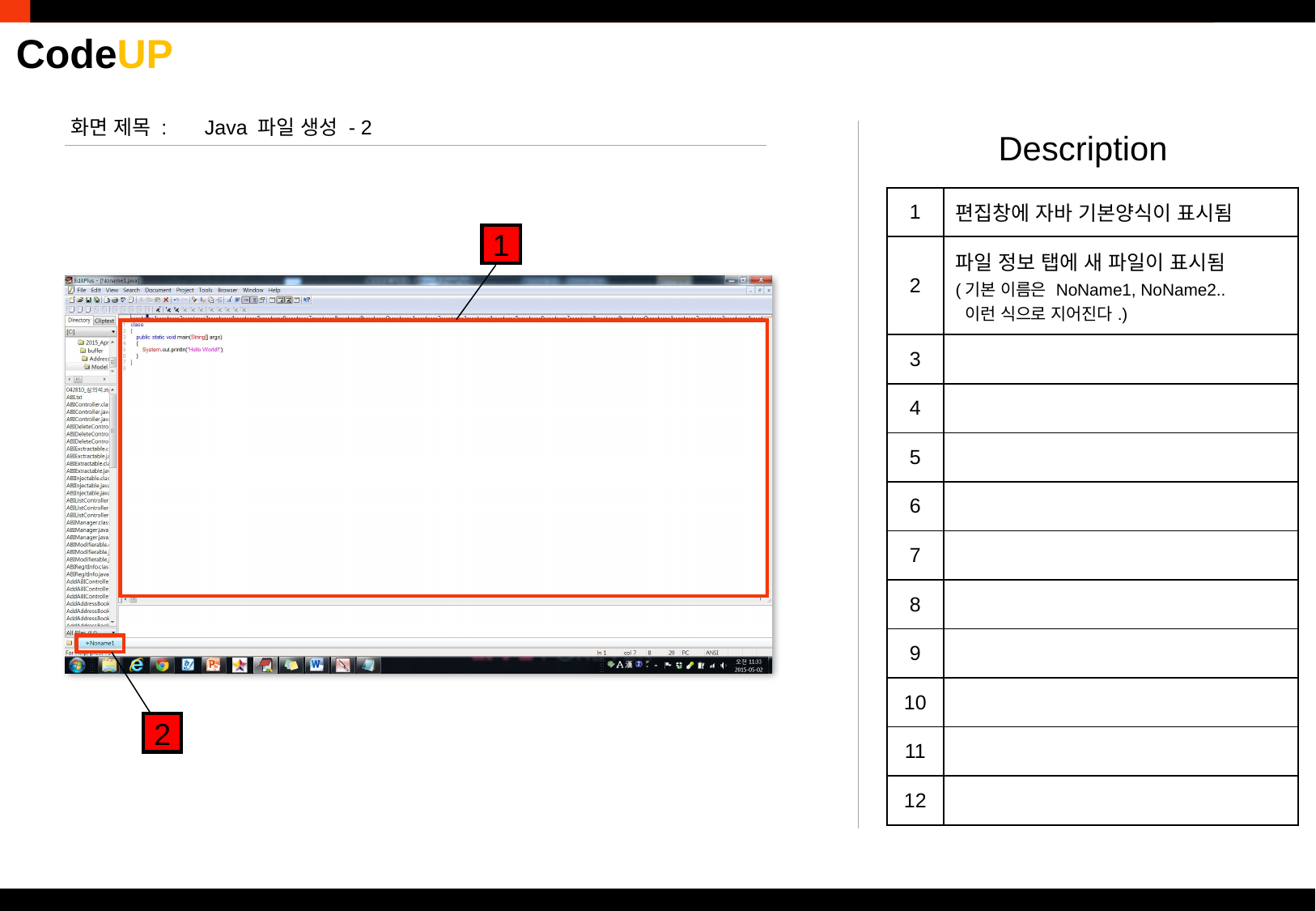

화면 제목 :
Java 파일 생성 - 2
Description
| 1 | 편집창에 자바 기본양식이 표시됨 |
| --- | --- |
| 2 | 파일 정보 탭에 새 파일이 표시됨 (기본 이름은 NoName1, NoName2.. 이런 식으로 지어진다.) |
| 3 |  |
| 4 |  |
| 5 |  |
| 6 |  |
| 7 |  |
| 8 |  |
| 9 |  |
| 10 |  |
| 11 |  |
| 12 |  |
1

2